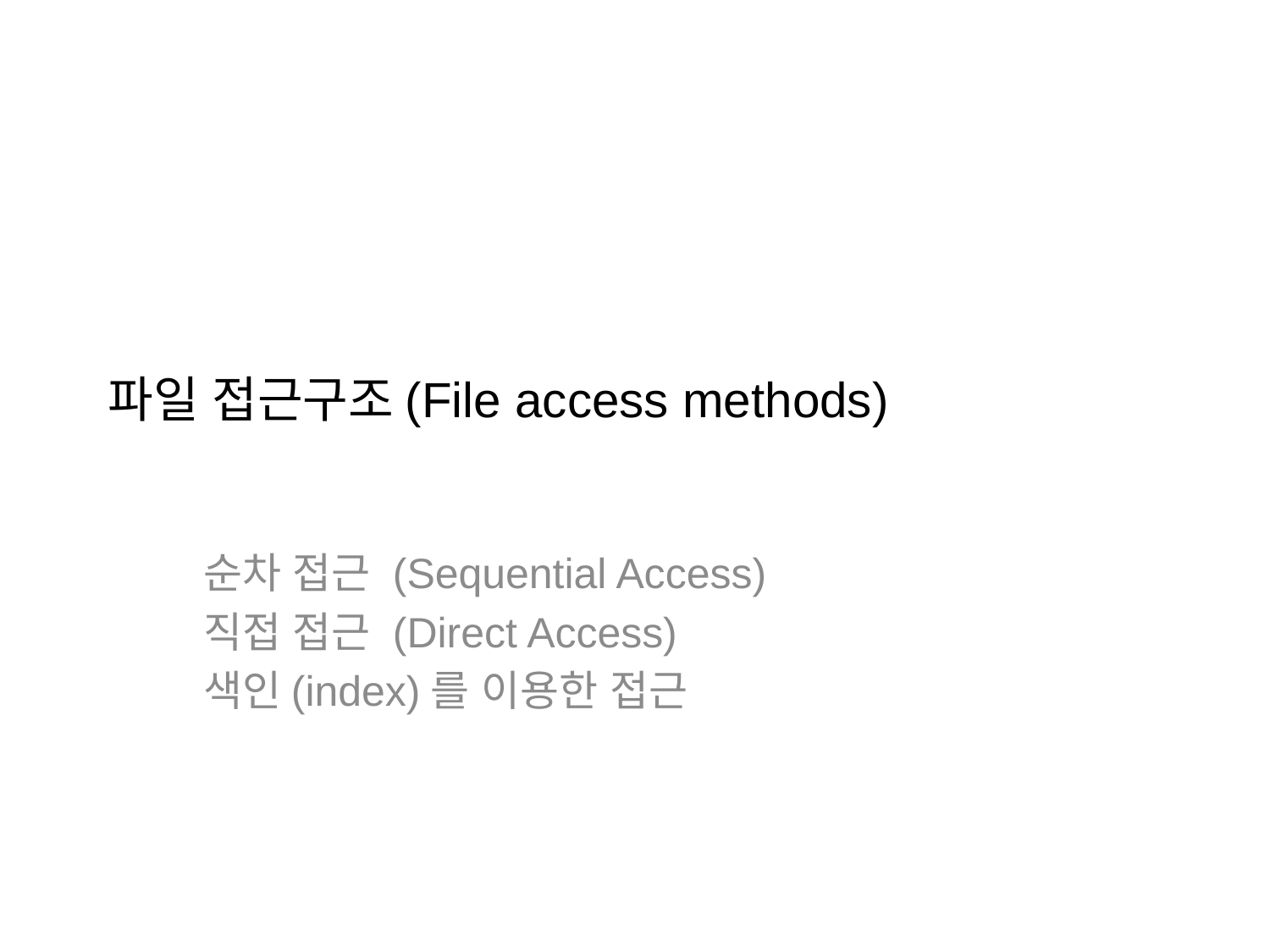

# 파일 접근구조(File access methods)
순차 접근 (Sequential Access)
직접 접근 (Direct Access)
색인(index)를 이용한 접근